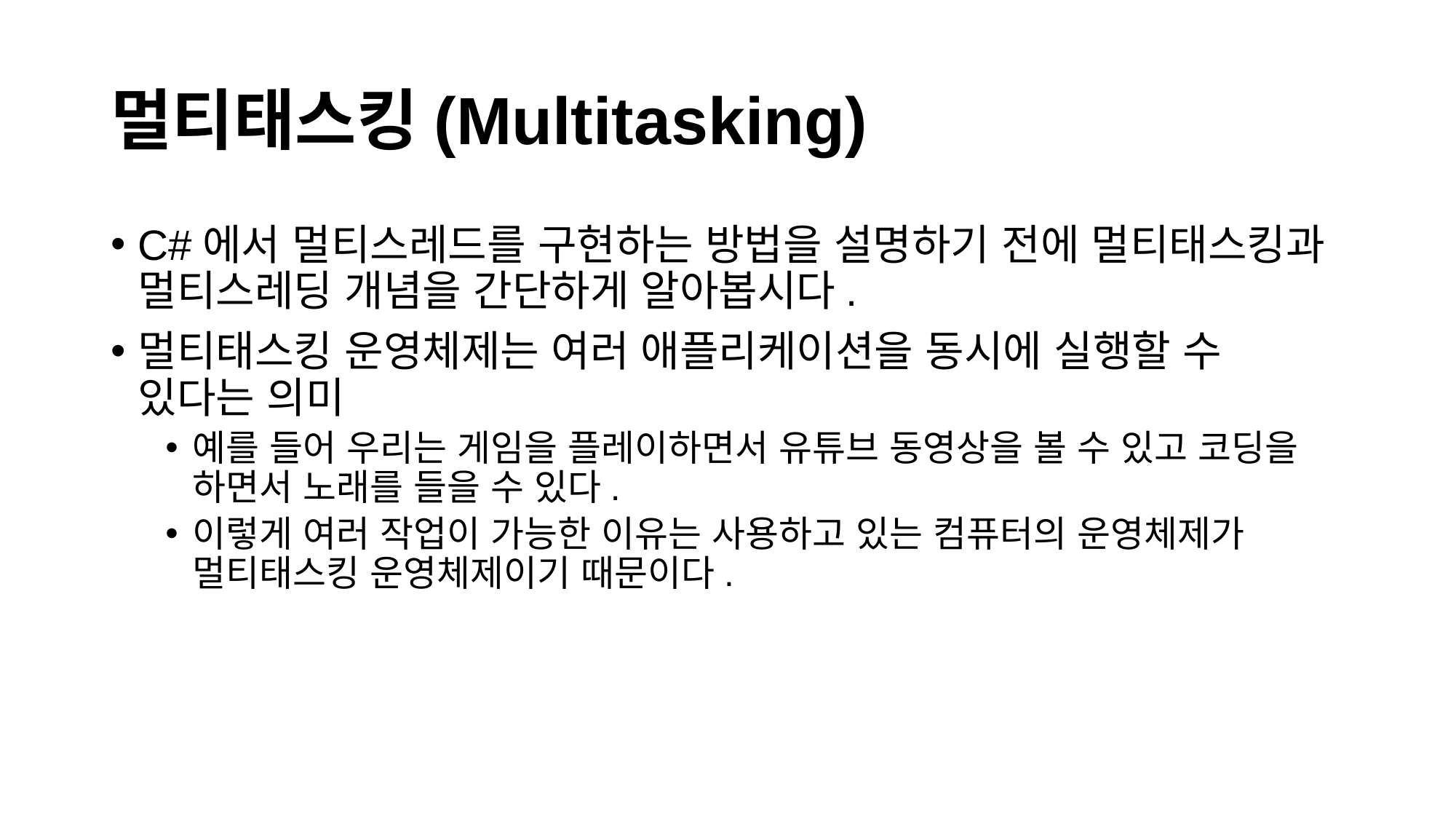

# 멀티태스킹(Multitasking)
C#에서 멀티스레드를 구현하는 방법을 설명하기 전에 멀티태스킹과 멀티스레딩 개념을 간단하게 알아봅시다.
멀티태스킹 운영체제는 여러 애플리케이션을 동시에 실행할 수 있다는 의미
예를 들어 우리는 게임을 플레이하면서 유튜브 동영상을 볼 수 있고 코딩을 하면서 노래를 들을 수 있다.
이렇게 여러 작업이 가능한 이유는 사용하고 있는 컴퓨터의 운영체제가 멀티태스킹 운영체제이기 때문이다.